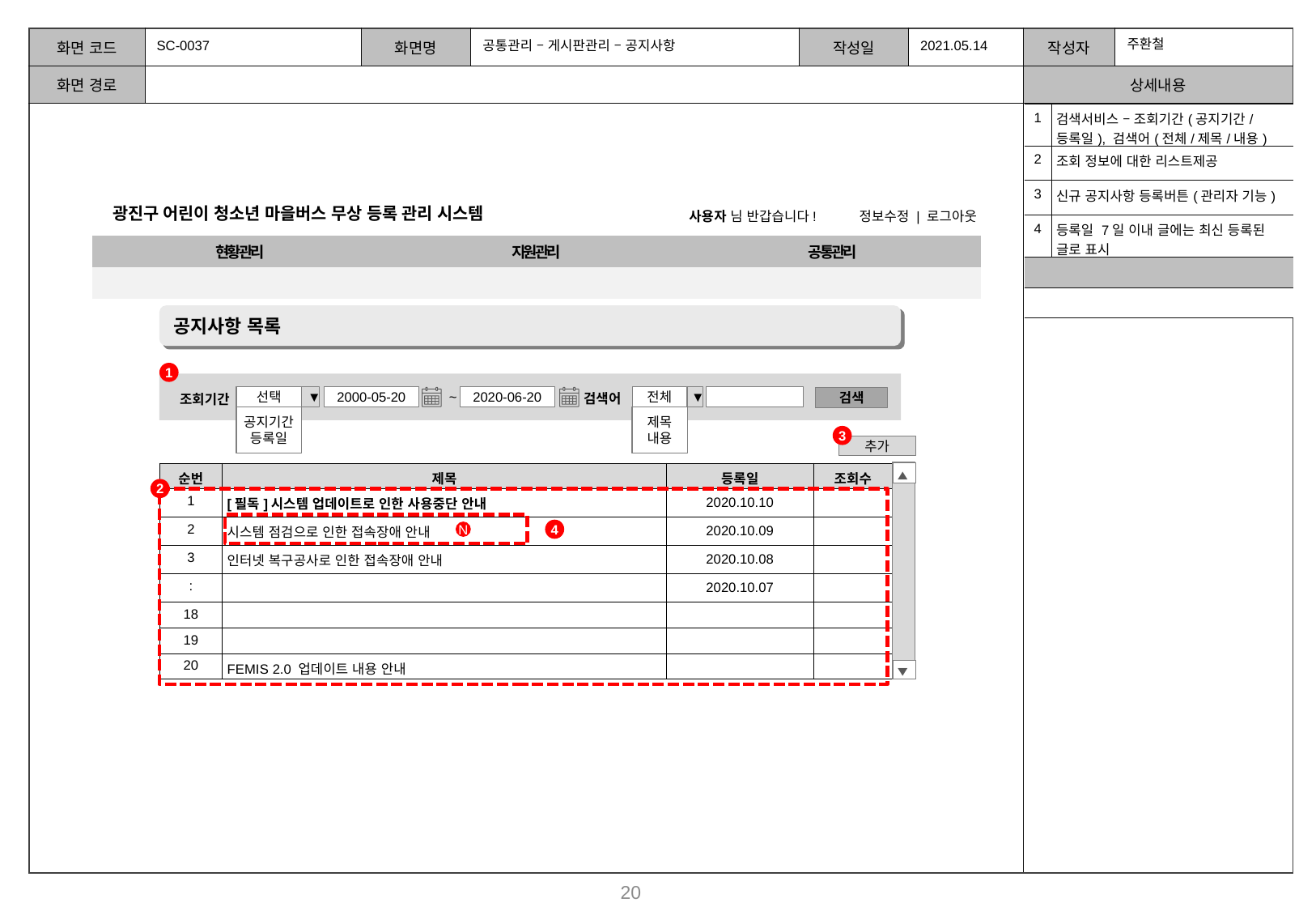

주환철
SC-0037
공통관리 – 게시판관리 – 공지사항
2021.05.14
| 1 | 검색서비스 – 조회기간(공지기간/등록일), 검색어(전체/제목/내용) |
| --- | --- |
| 2 | 조회 정보에 대한 리스트제공 |
| 3 | 신규 공지사항 등록버튼(관리자 기능) |
| 4 | 등록일 7일 이내 글에는 최신 등록된 글로 표시 |
|  |  |
|  |  |
광진구 어린이 청소년 마을버스 무상 등록 관리 시스템
사용자 님 반갑습니다!
정보수정 | 로그아웃
| 현황관리 | 지원관리 | 자원관리 | 공통관리 | 공통관리 |
| --- | --- | --- | --- | --- |
|  |  |  |  |  |
공지사항 목록
1

검색어
전체
▼

제목
내용
조회기간
선택
▼
2000-05-20

~
2020-06-20

공지기간
등록일
검색
3
추가
◀

▶
| 순번 | 제목 | 등록일 | 조회수 |
| --- | --- | --- | --- |
| 1 | [필독]시스템 업데이트로 인한 사용중단 안내 | 2020.10.10 |  |
| 2 | 시스템 점검으로 인한 접속장애 안내 | 2020.10.09 |  |
| 3 | 인터넷 복구공사로 인한 접속장애 안내 | 2020.10.08 |  |
| : |  | 2020.10.07 |  |
| 18 |  |  |  |
| 19 |  |  |  |
| 20 | FEMIS 2.0 업데이트 내용 안내 |  |  |
2

4
N